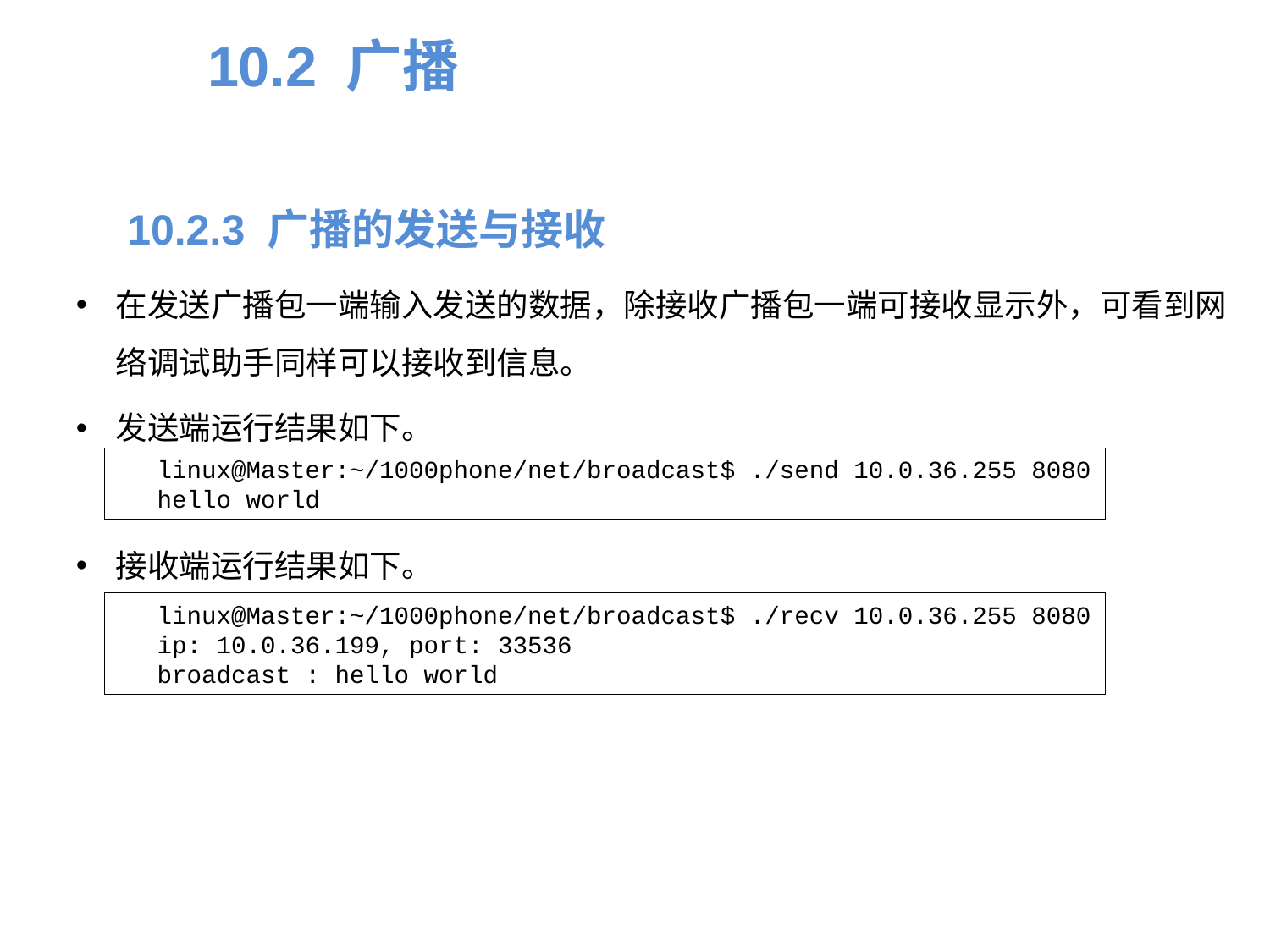

10.2 广播
10.2.3 广播的发送与接收
在发送广播包一端输入发送的数据，除接收广播包一端可接收显示外，可看到网络调试助手同样可以接收到信息。
发送端运行结果如下。
linux@Master:~/1000phone/net/broadcast$ ./send 10.0.36.255 8080
hello world
接收端运行结果如下。
linux@Master:~/1000phone/net/broadcast$ ./recv 10.0.36.255 8080
ip: 10.0.36.199, port: 33536
broadcast : hello world